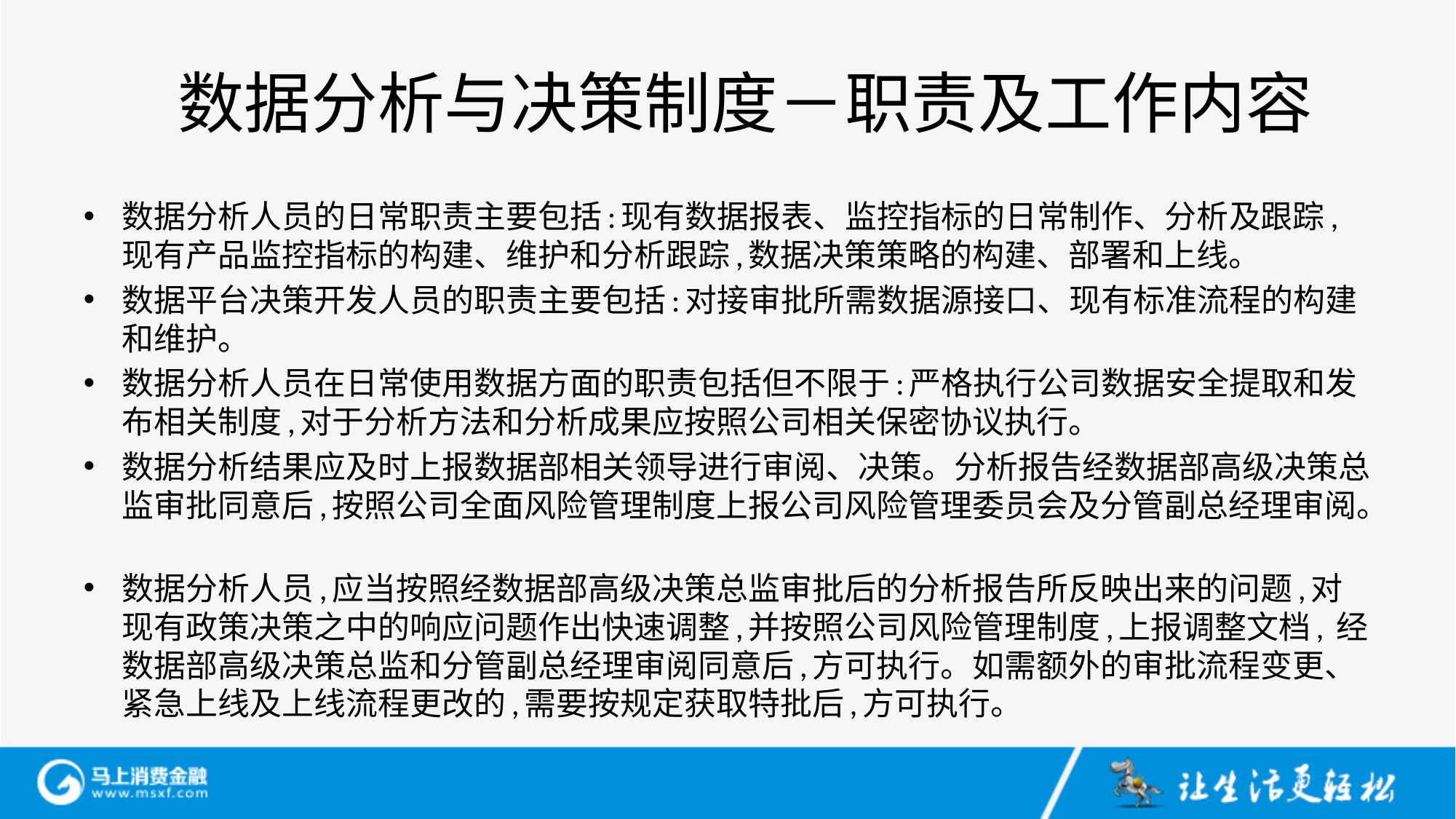

# 数据分析与决策制度－职责及工作内容
数据分析人员的日常职责主要包括:现有数据报表、监控指标的日常制作、分析及跟踪,现有产品监控指标的构建、维护和分析跟踪,数据决策策略的构建、部署和上线。
数据平台决策开发人员的职责主要包括:对接审批所需数据源接口、现有标准流程的构建和维护。
数据分析人员在日常使用数据方面的职责包括但不限于:严格执行公司数据安全提取和发布相关制度,对于分析方法和分析成果应按照公司相关保密协议执行。
数据分析结果应及时上报数据部相关领导进行审阅、决策。分析报告经数据部高级决策总监审批同意后,按照公司全面风险管理制度上报公司风险管理委员会及分管副总经理审阅。
数据分析人员,应当按照经数据部高级决策总监审批后的分析报告所反映出来的问题,对现有政策决策之中的响应问题作出快速调整,并按照公司风险管理制度,上报调整文档, 经数据部高级决策总监和分管副总经理审阅同意后,方可执行。如需额外的审批流程变更、紧急上线及上线流程更改的,需要按规定获取特批后,方可执行。